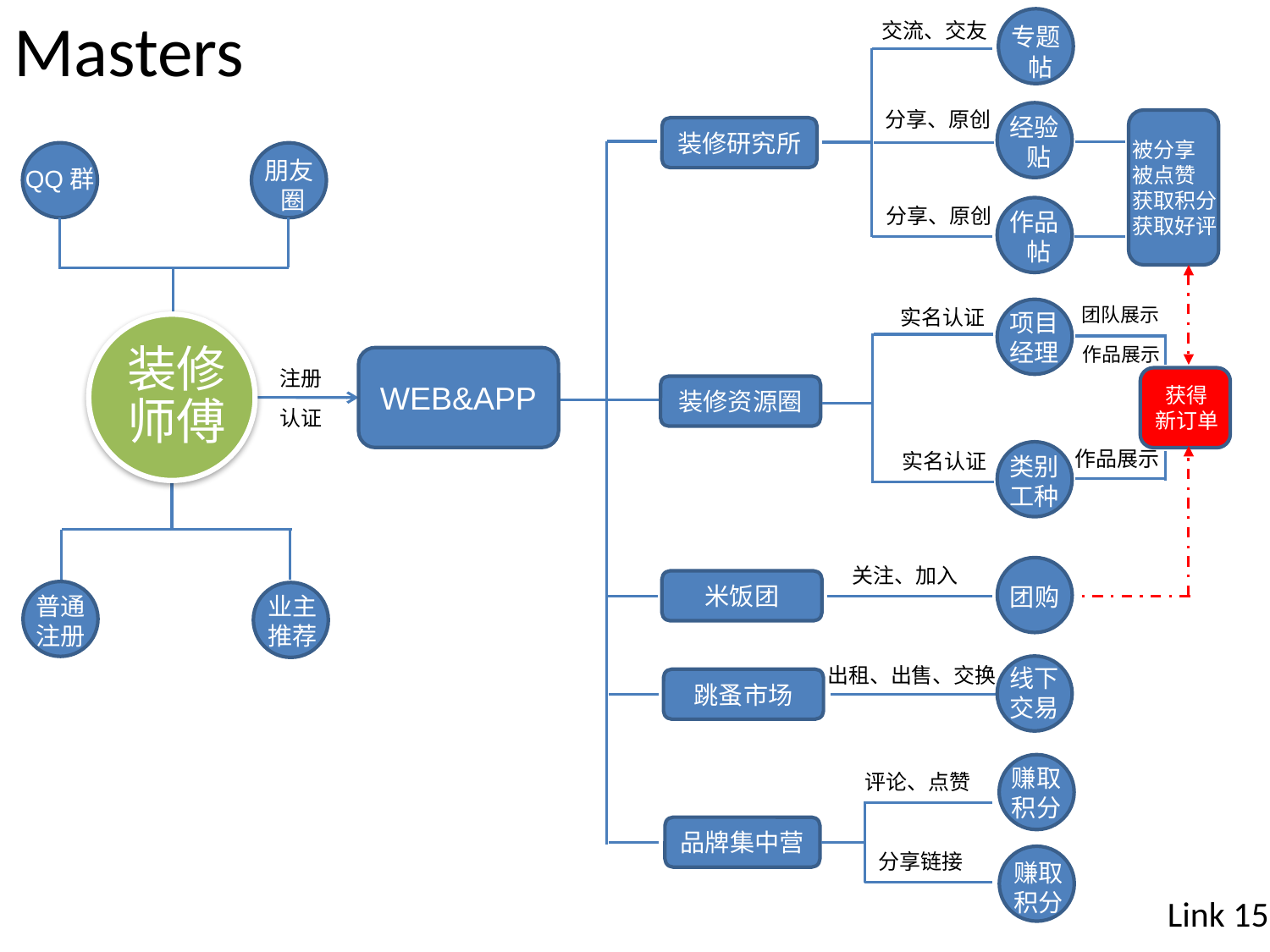

Masters

专题
  帖
交流、交友
分享、原创

经验
  贴
被分享
被点赞
获取积分
获取好评

装修研究所

QQ群

朋友
  圈
分享、原创

作品
  帖
团队展示
实名认证

项目
经理

装修师傅
作品展示
WEB&APP
注册

获得
新订单
装修资源圈
认证
作品展示

类别
工种
实名认证
关注、加入

团购
米饭团

普通
注册

业主
推荐
出租、出售、交换

线下
交易
跳蚤市场

赚取
积分
评论、点赞
品牌集中营
分享链接

赚取
积分
Link 15